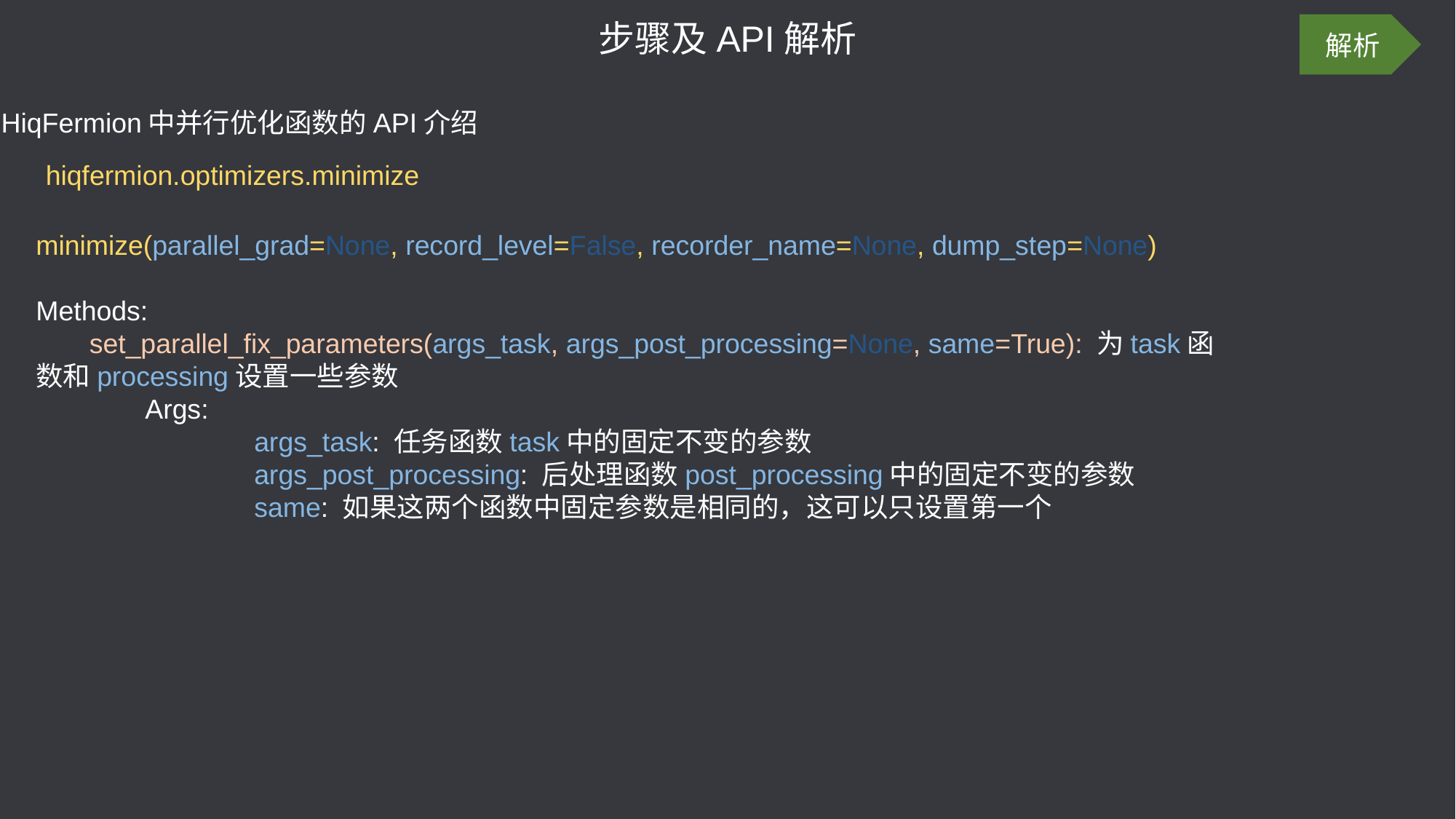

步骤及API解析
解析
HiqFermion中并行优化函数的API介绍
hiqfermion.optimizers.minimize
minimize(parallel_grad=None, record_level=False, recorder_name=None, dump_step=None)

Methods:
       set_parallel_fix_parameters(args_task, args_post_processing=None, same=True): 为task函数和processing设置一些参数
	Args:
		args_task: 任务函数task中的固定不变的参数
		args_post_processing: 后处理函数post_processing中的固定不变的参数
		same: 如果这两个函数中固定参数是相同的，这可以只设置第一个